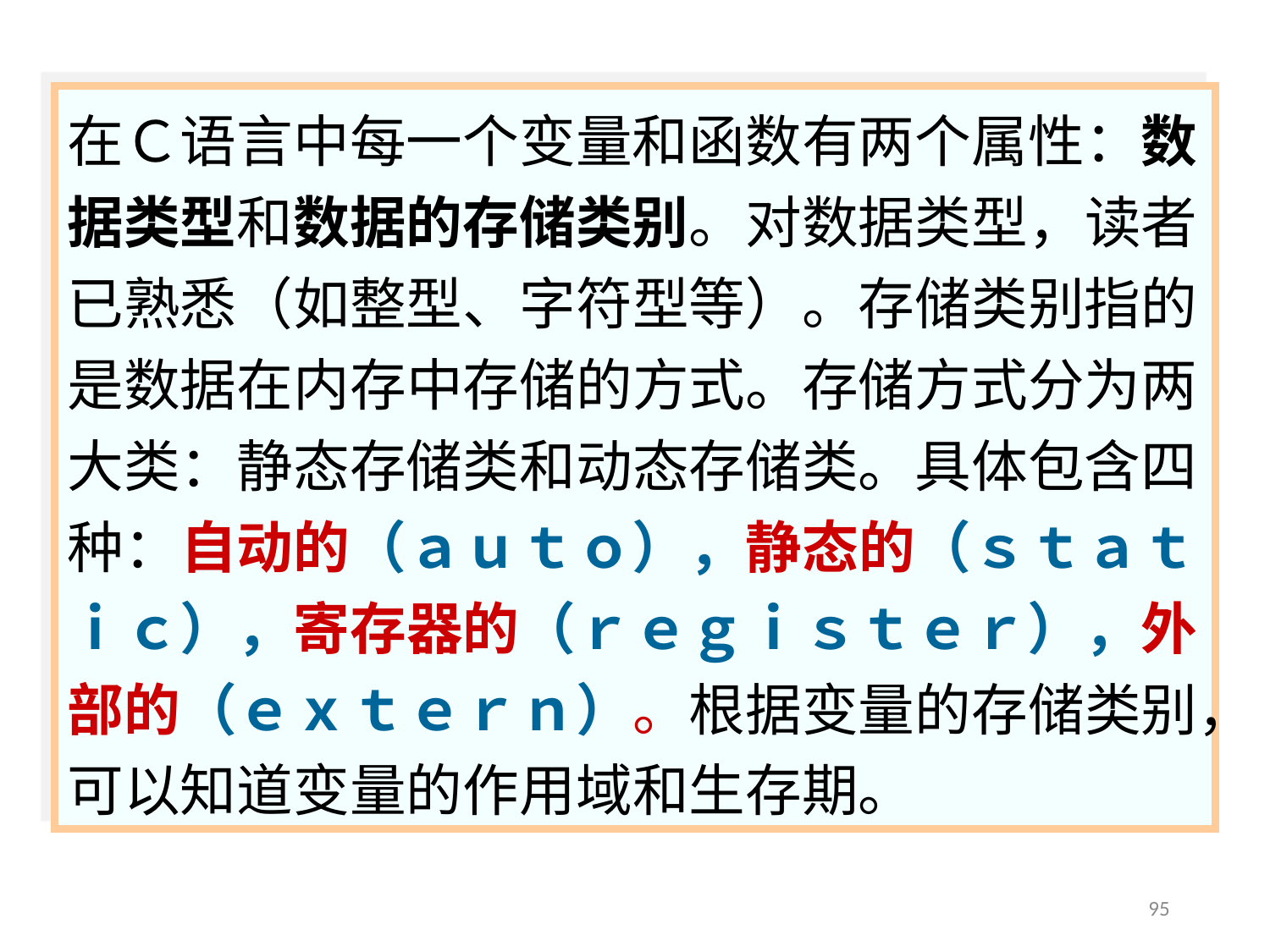

在Ｃ语言中每一个变量和函数有两个属性：数据类型和数据的存储类别。对数据类型，读者已熟悉（如整型、字符型等）。存储类别指的是数据在内存中存储的方式。存储方式分为两大类：静态存储类和动态存储类。具体包含四种：自动的（ａｕｔｏ），静态的（ｓｔａｔｉｃ），寄存器的（ｒｅｇｉｓｔｅｒ），外部的（ｅｘｔｅｒｎ）。根据变量的存储类别，可以知道变量的作用域和生存期。
95